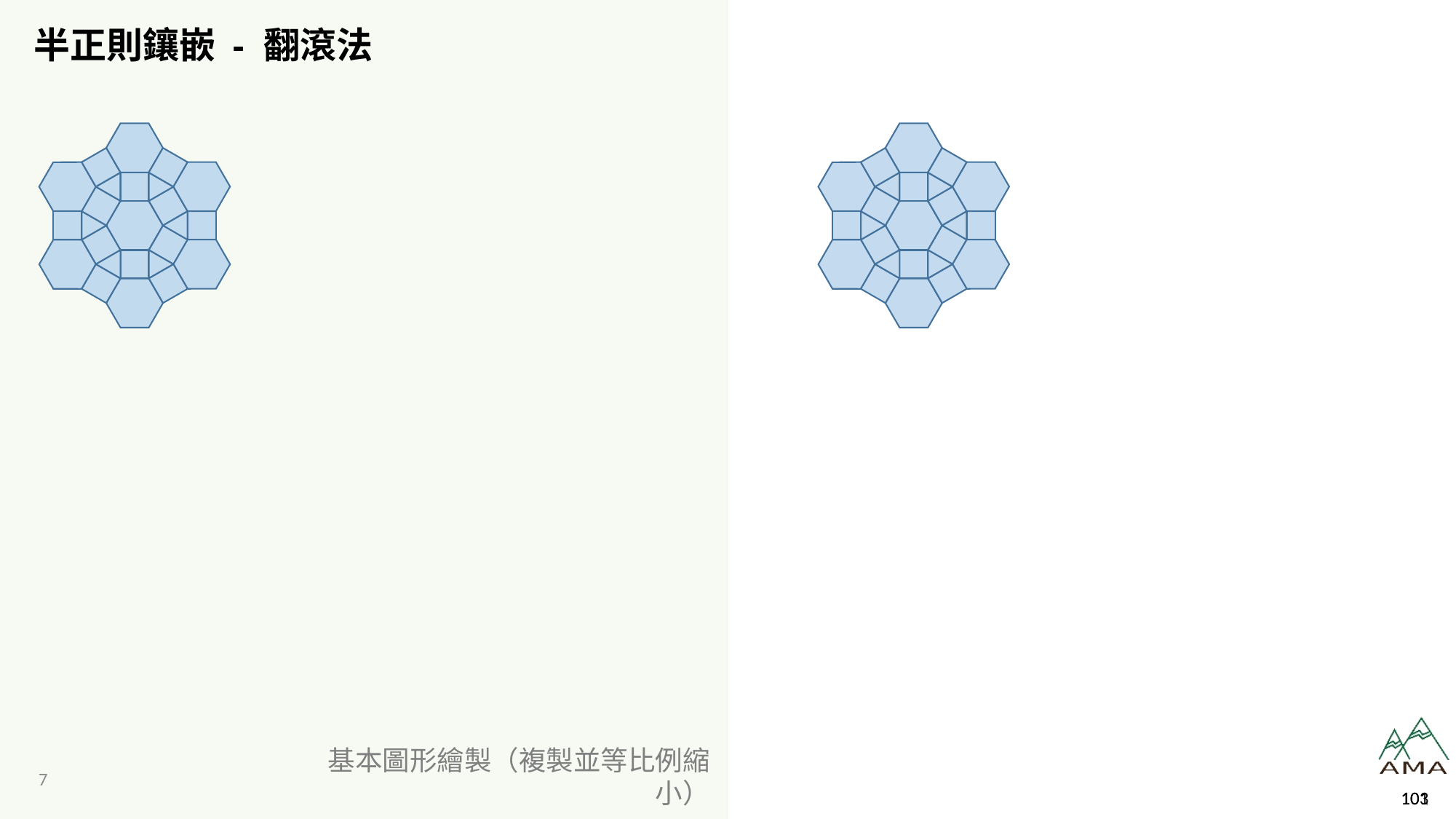

# 半正則鑲嵌 - 翻滾法

基本圖形繪製（複製並等比例縮小）
101
103